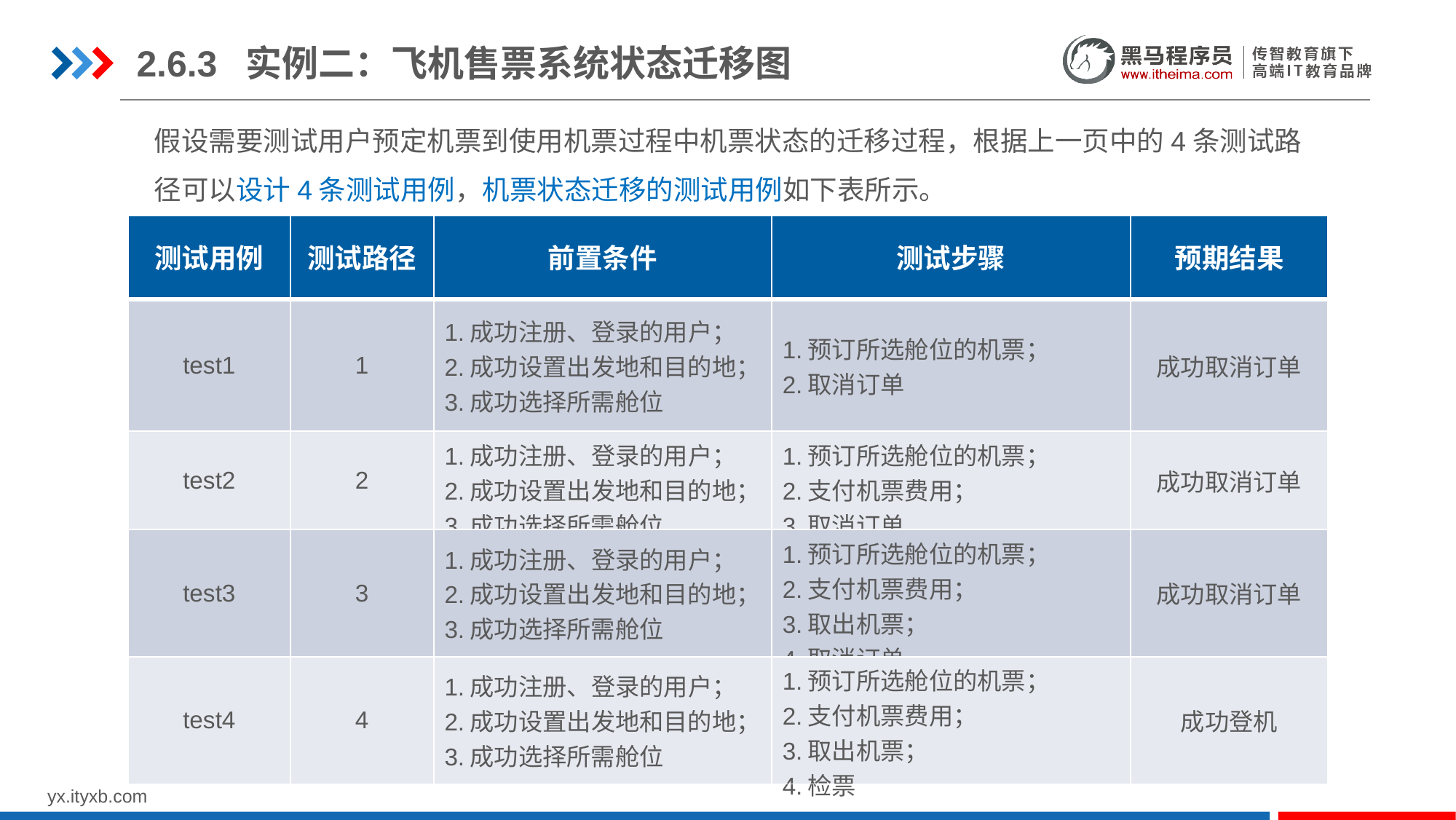

2.6.3	实例二：飞机售票系统状态迁移图
假设需要测试用户预定机票到使用机票过程中机票状态的迁移过程，根据上一页中的4条测试路径可以设计4条测试用例，机票状态迁移的测试用例如下表所示。
| 测试用例 | 测试路径 | 前置条件 | 测试步骤 | 预期结果 |
| --- | --- | --- | --- | --- |
| test1 | 1 | 1.成功注册、登录的用户； 2.成功设置出发地和目的地； 3.成功选择所需舱位 | 1.预订所选舱位的机票； 2.取消订单 | 成功取消订单 |
| test2 | 2 | 1.成功注册、登录的用户； 2.成功设置出发地和目的地； 3.成功选择所需舱位 | 1.预订所选舱位的机票； 2.支付机票费用； 3.取消订单 | 成功取消订单 |
| test3 | 3 | 1.成功注册、登录的用户； 2.成功设置出发地和目的地； 3.成功选择所需舱位 | 1.预订所选舱位的机票； 2.支付机票费用； 3.取出机票； 4.取消订单 | 成功取消订单 |
| test4 | 4 | 1.成功注册、登录的用户； 2.成功设置出发地和目的地； 3.成功选择所需舱位 | 1.预订所选舱位的机票； 2.支付机票费用； 3.取出机票； 4.检票 | 成功登机 |